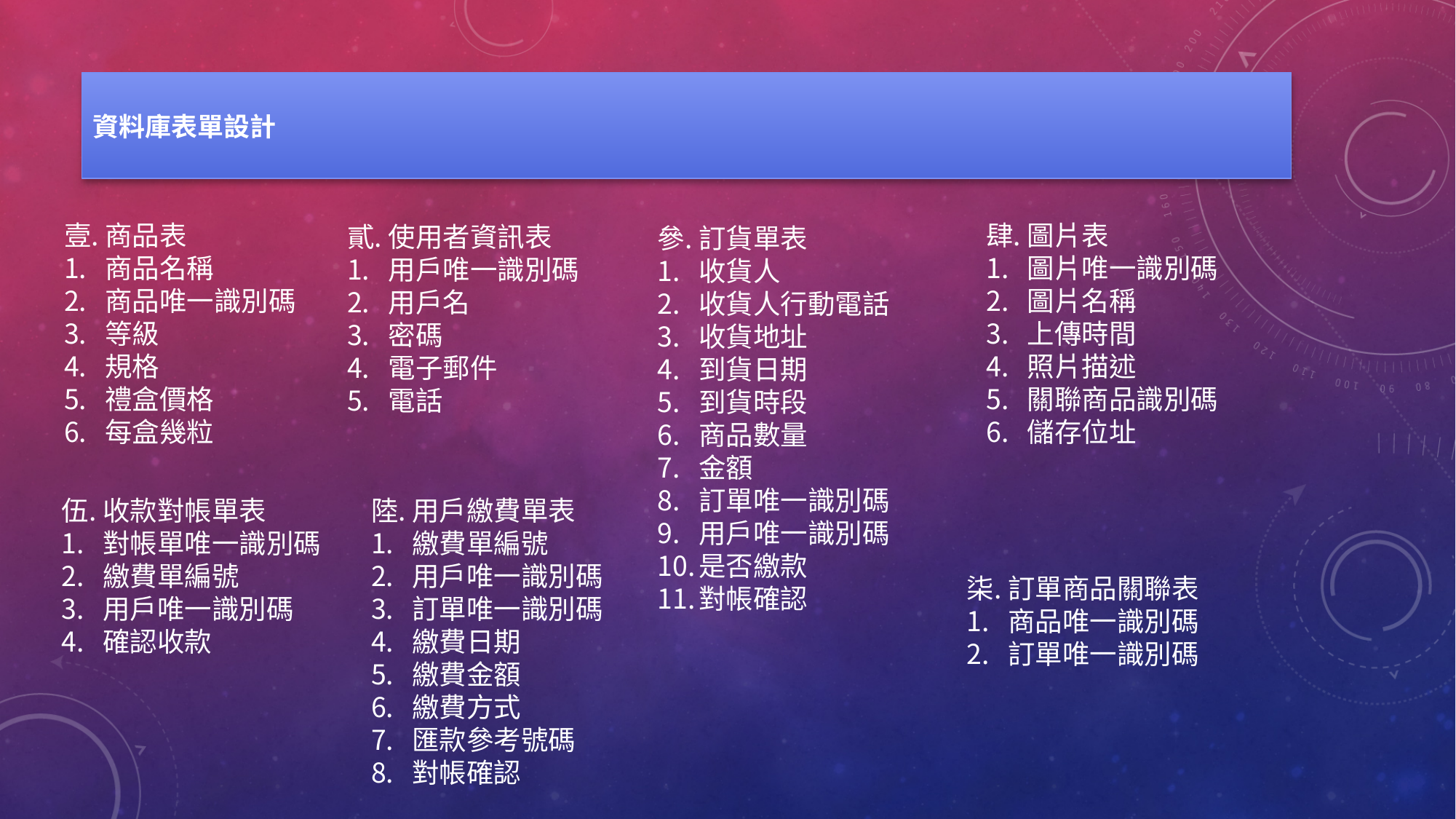

# 資料庫表單設計
商品表
商品名稱
商品唯一識別碼
等級
規格
禮盒價格
每盒幾粒
圖片表
圖片唯一識別碼
圖片名稱
上傳時間
照片描述
關聯商品識別碼
儲存位址
使用者資訊表
用戶唯一識別碼
用戶名
密碼
電子郵件
電話
訂貨單表
收貨人
收貨人行動電話
收貨地址
到貨日期
到貨時段
商品數量
金額
訂單唯一識別碼
用戶唯一識別碼
是否繳款
對帳確認
收款對帳單表
對帳單唯一識別碼
繳費單編號
用戶唯一識別碼
確認收款

用戶繳費單表
繳費單編號
用戶唯一識別碼
訂單唯一識別碼
繳費日期
繳費金額
繳費方式
匯款參考號碼
對帳確認

訂單商品關聯表
商品唯一識別碼
訂單唯一識別碼